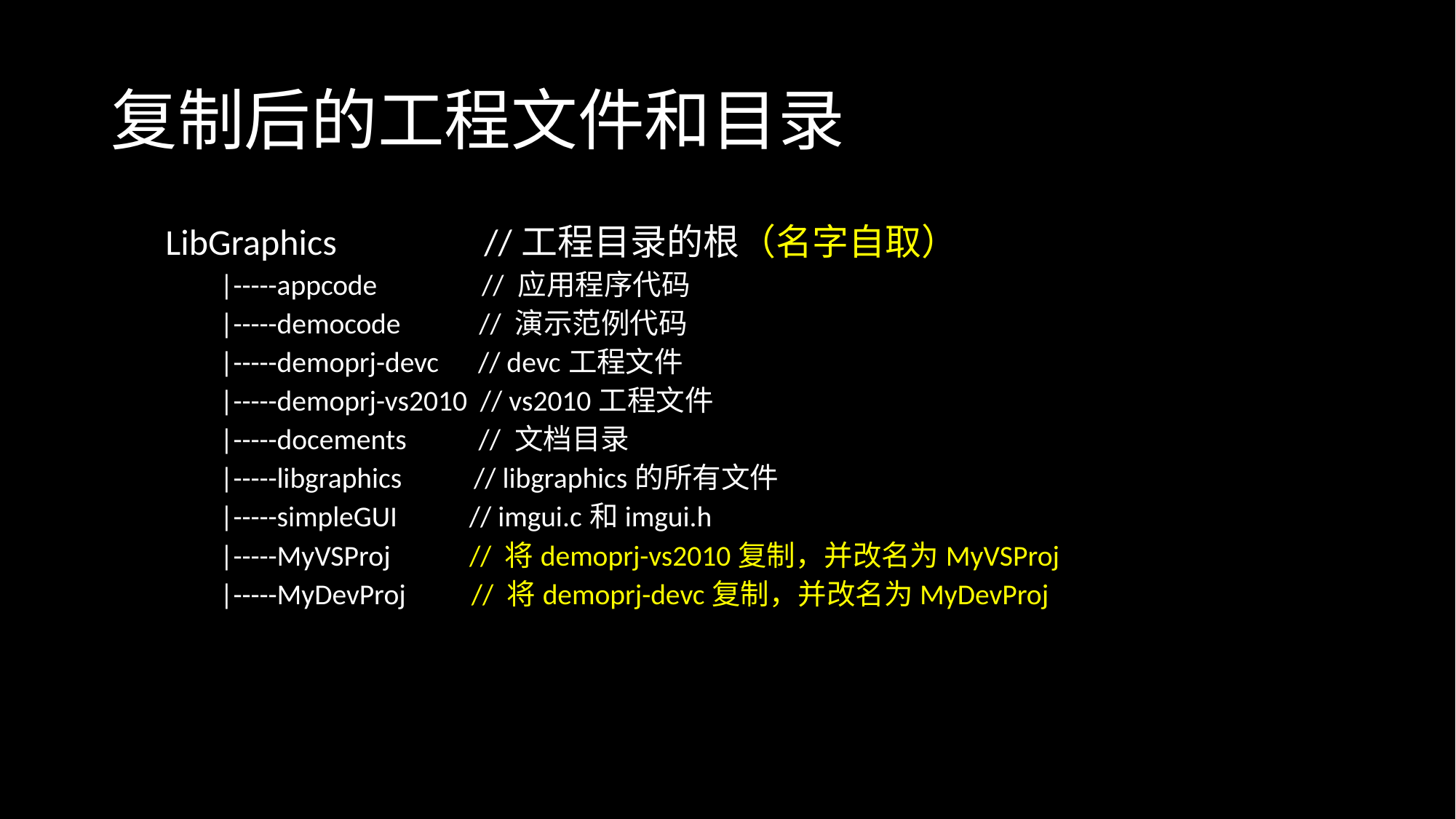

# 复制后的工程文件和目录
LibGraphics                  //工程目录的根（名字自取）
|-----appcode                // 应用程序代码
|-----democode            // 演示范例代码
|-----demoprj-devc      // devc工程文件
|-----demoprj-vs2010  // vs2010工程文件
|-----docements           // 文档目录
|-----libgraphics           // libgraphics的所有文件
|-----simpleGUI           // imgui.c和imgui.h
|-----MyVSProj            // 将demoprj-vs2010复制，并改名为MyVSProj
|-----MyDevProj          // 将demoprj-devc复制，并改名为MyDevProj